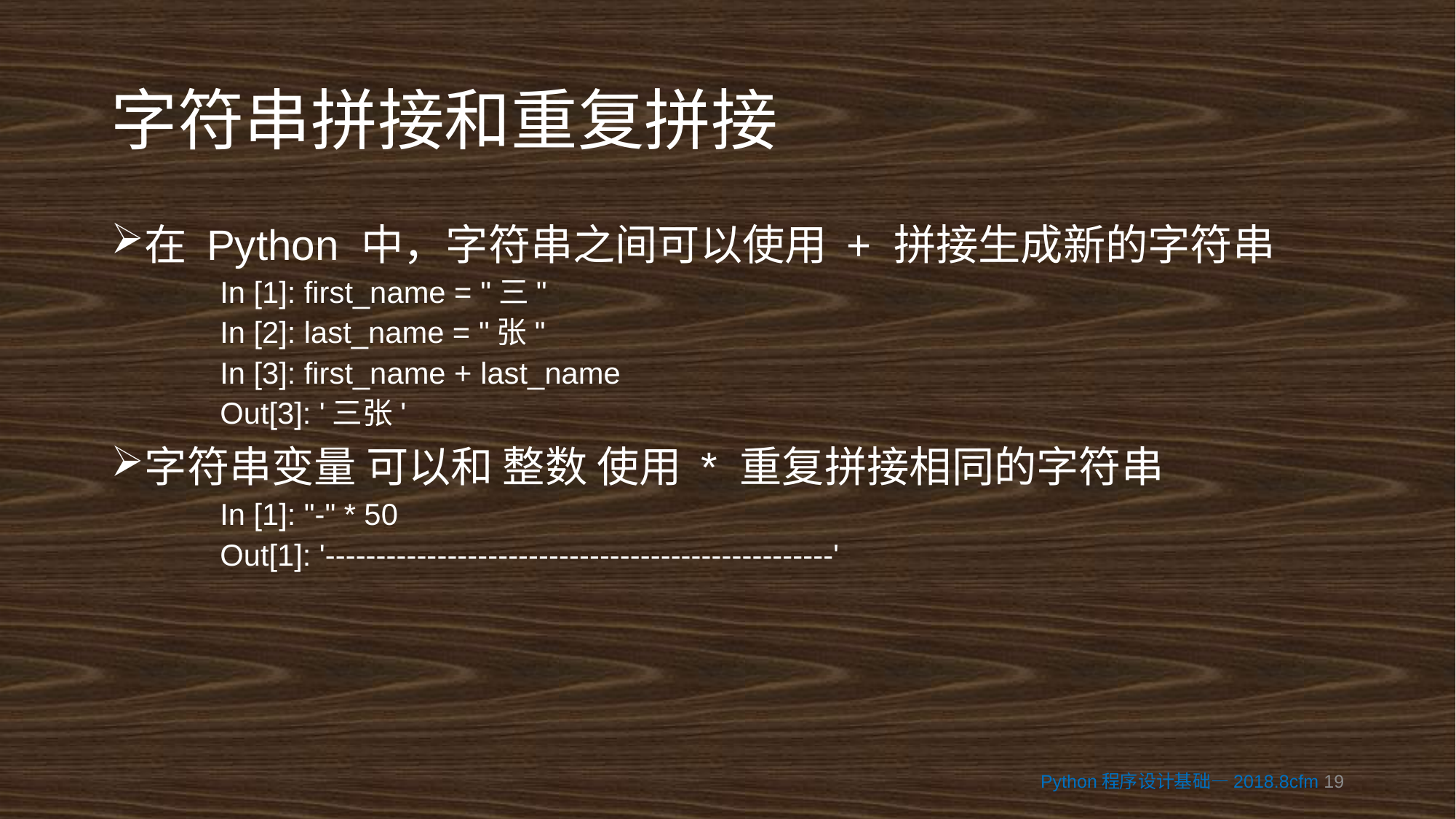

# 字符串拼接和重复拼接
在 Python 中，字符串之间可以使用 + 拼接生成新的字符串
In [1]: first_name = "三"
In [2]: last_name = "张"
In [3]: first_name + last_name
Out[3]: '三张'
字符串变量 可以和 整数 使用 * 重复拼接相同的字符串
In [1]: "-" * 50
Out[1]: '--------------------------------------------------'
Python程序设计基础—2018.8cfm 19